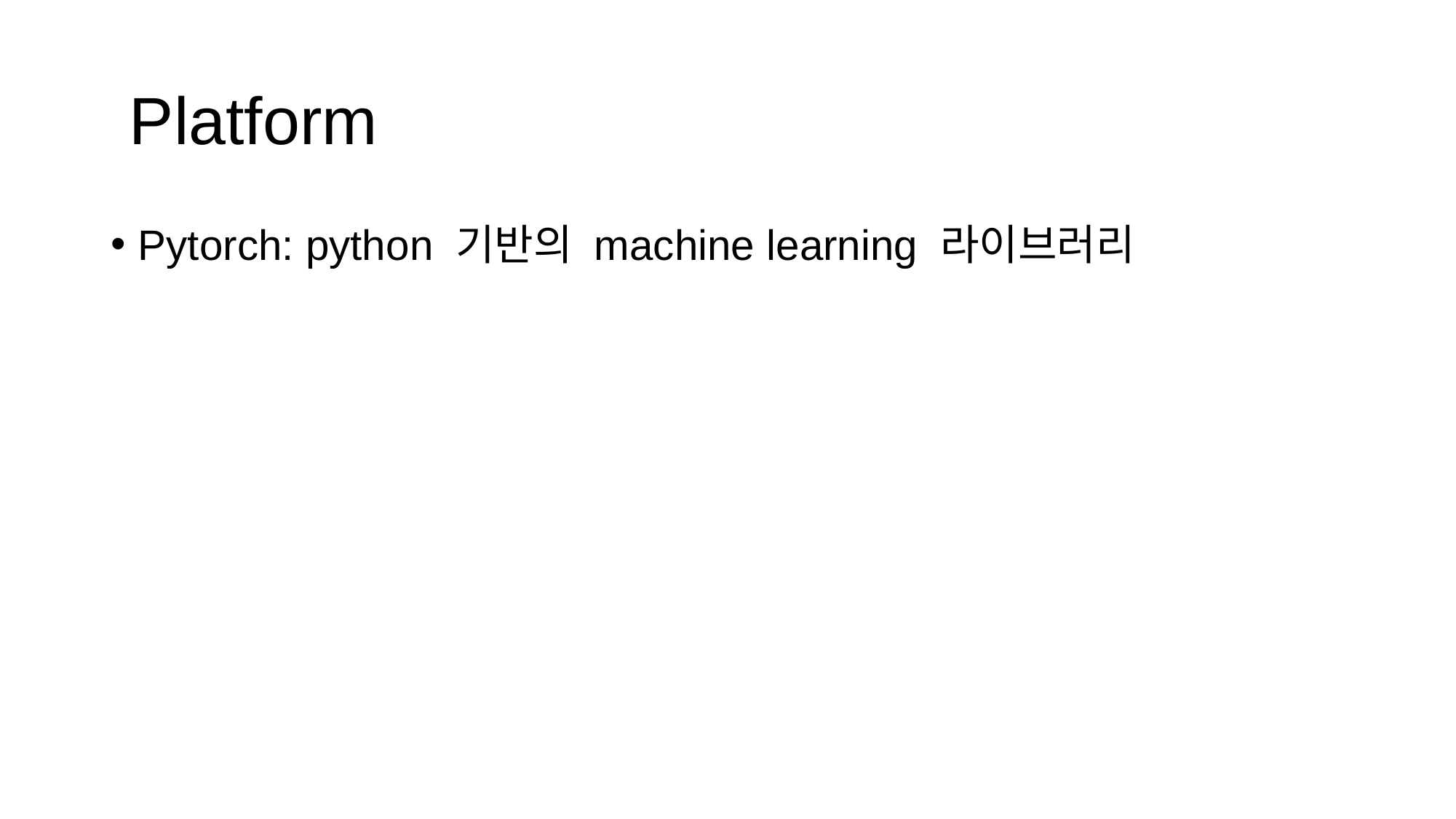

# Platform
Pytorch: python 기반의 machine learning 라이브러리